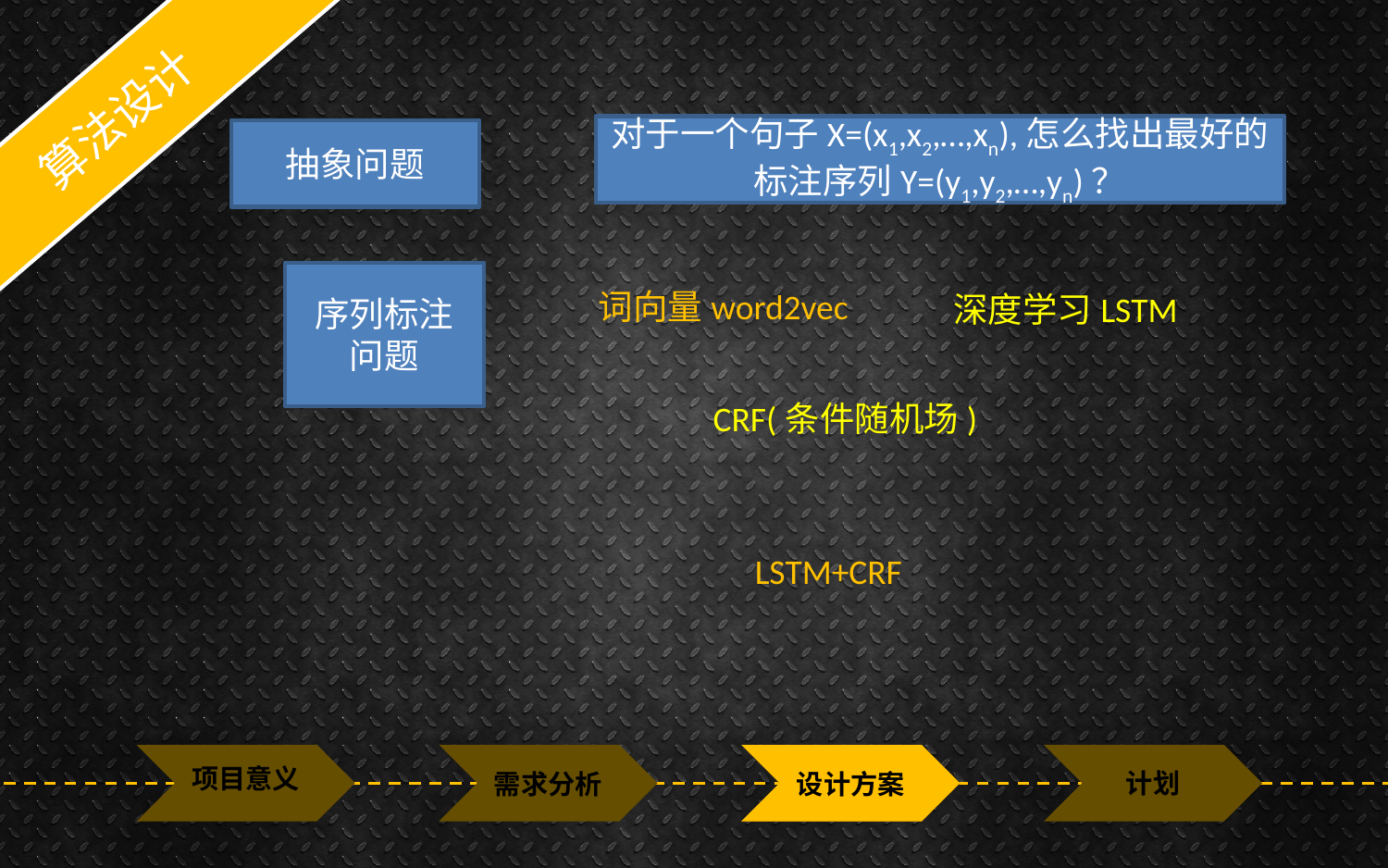

算法设计
对于一个句子X=(x1,x2,…,xn),怎么找出最好的标注序列Y=(y1,y2,…,yn)？
抽象问题
序列标注问题
词向量word2vec
深度学习LSTM
CRF(条件随机场)
LSTM+CRF

项目意义
计划
需求分析
设计方案